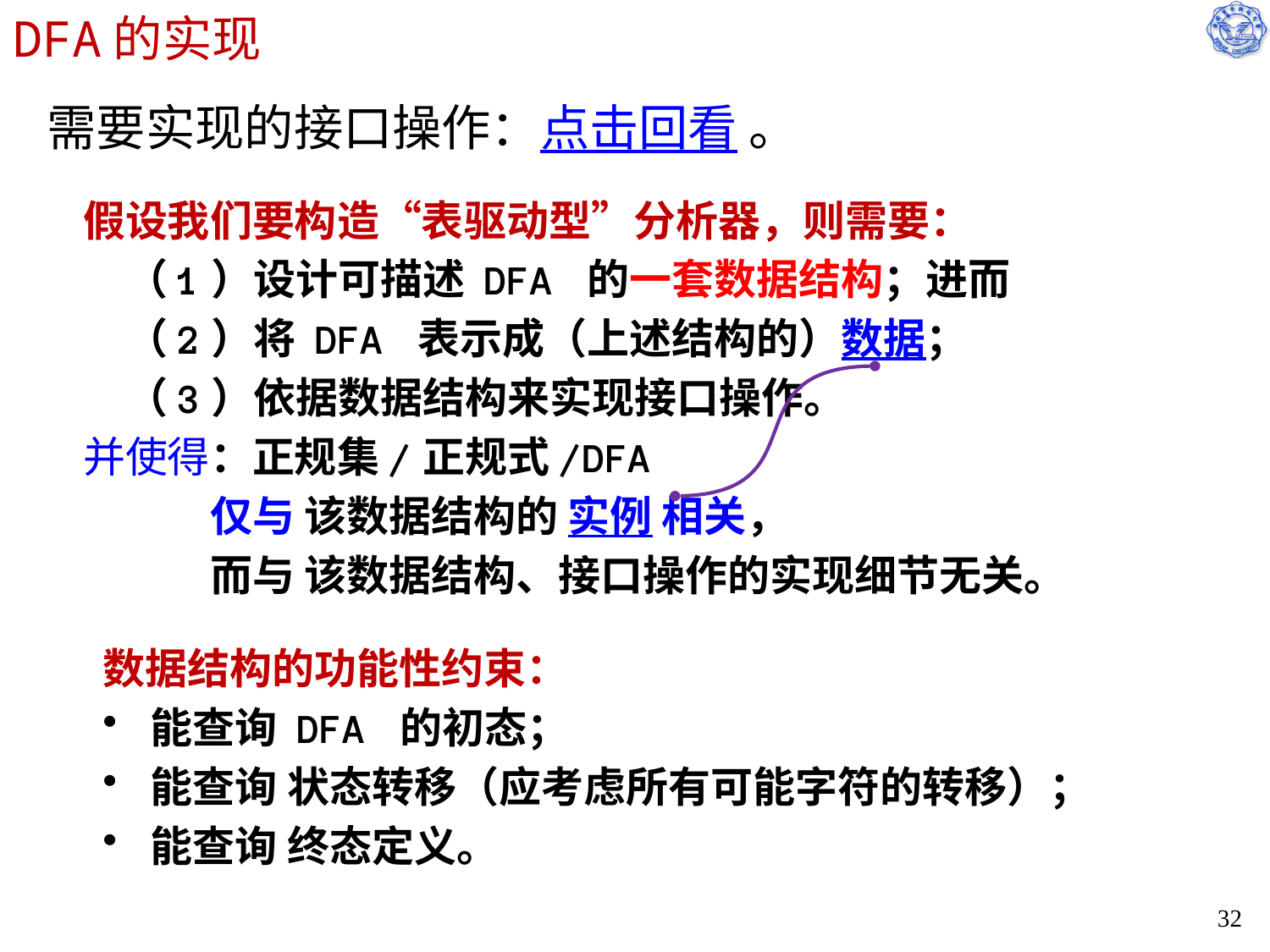

# DFA的实现
需要实现的接口操作：点击回看 。
假设我们要构造“表驱动型”分析器，则需要：
　（1）设计可描述 DFA 的一套数据结构；进而
　（2）将 DFA 表示成（上述结构的）数据；
　（3）依据数据结构来实现接口操作。
并使得：正规集/正规式/DFA
　　　仅与 该数据结构的 实例 相关，
　　　而与 该数据结构、接口操作的实现细节无关。
数据结构的功能性约束：
能查询 DFA 的初态；
能查询 状态转移（应考虑所有可能字符的转移）；
能查询 终态定义。
32